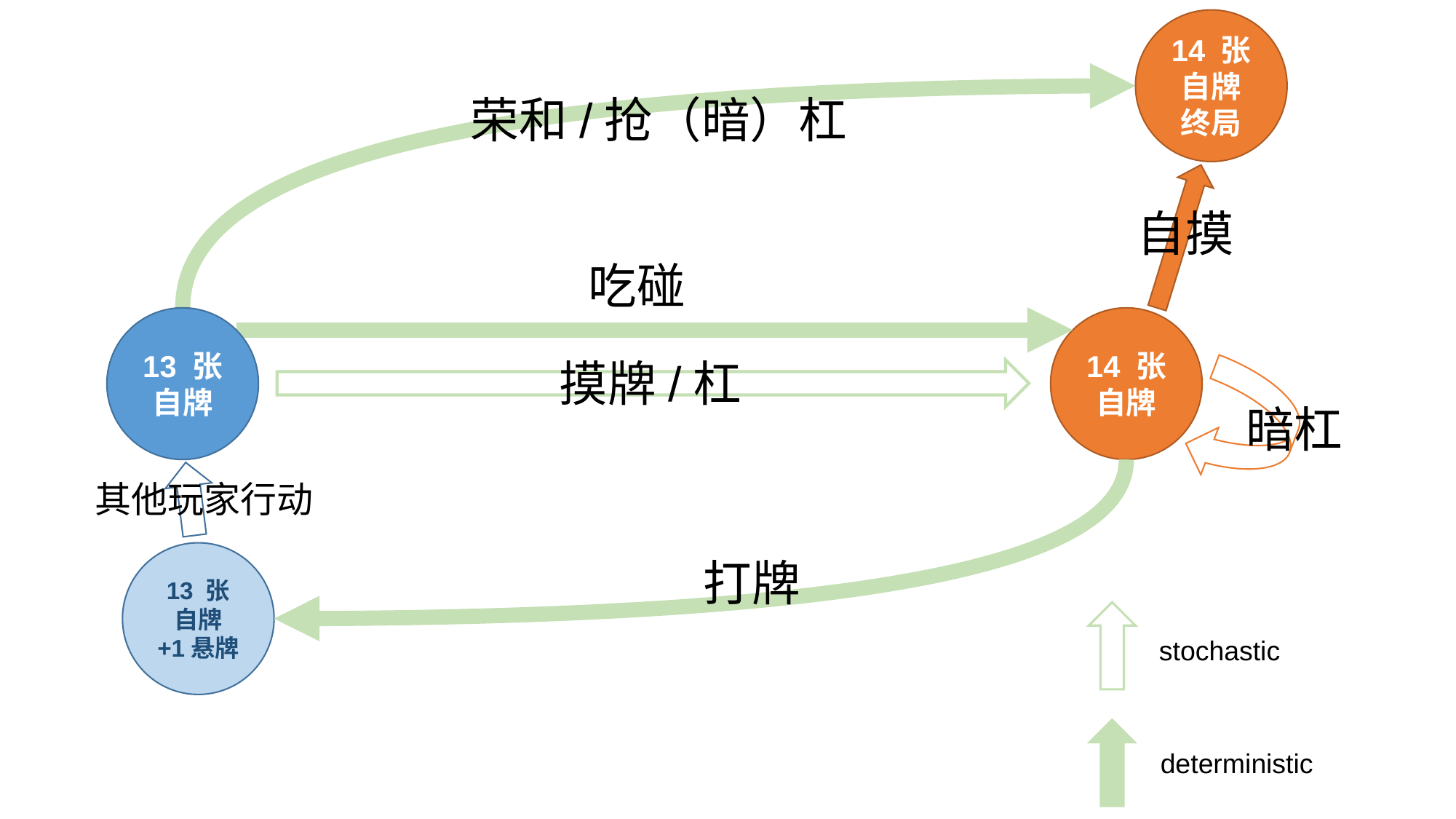

14 张 自牌
终局
荣和/抢（暗）杠
自摸

吃碰
13 张 自牌
14 张 自牌
摸牌/杠

暗杠
其他玩家行动

13 张 自牌
+1悬牌
打牌

stochastic

deterministic